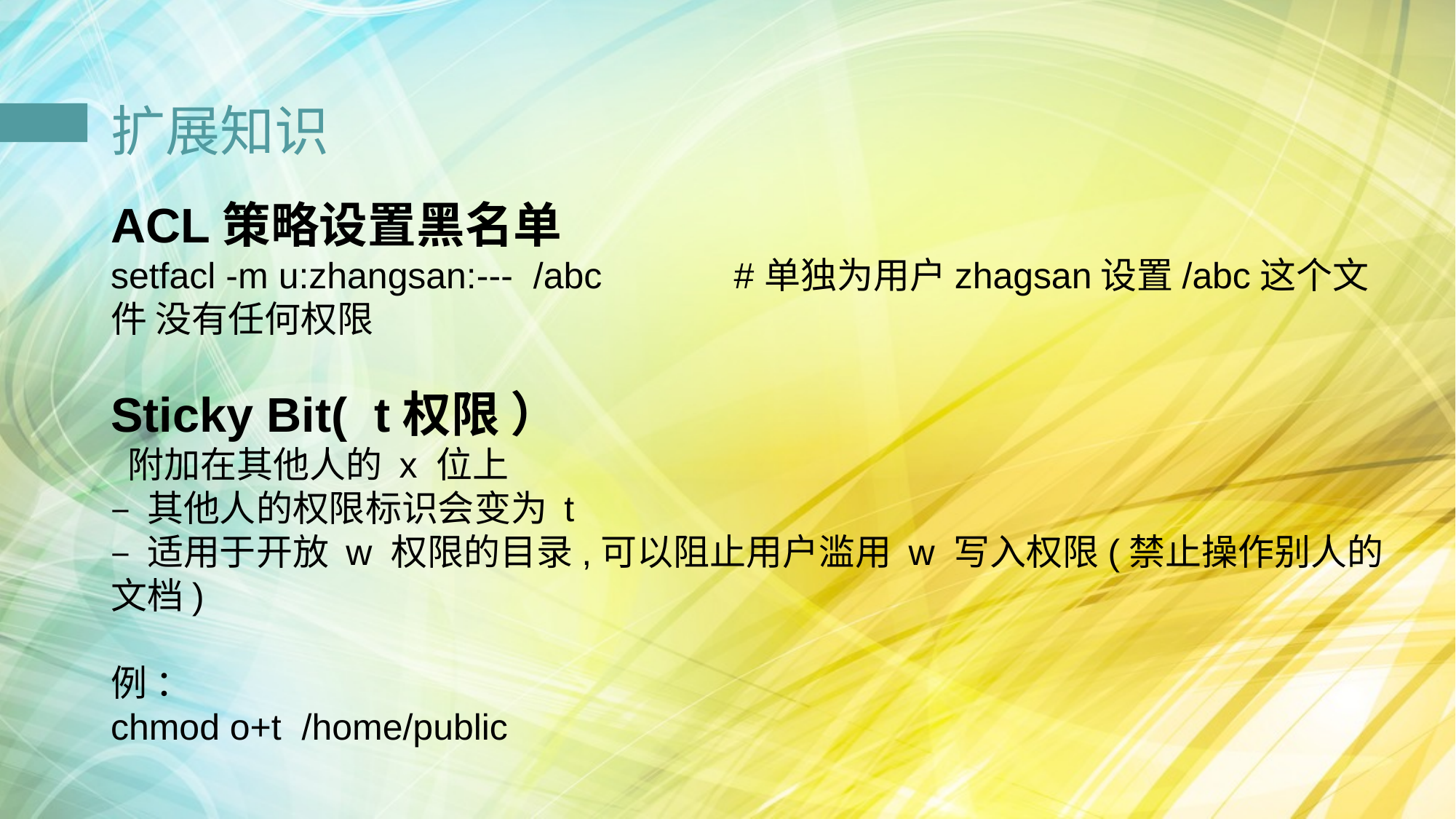

# 扩展知识

ACL策略设置黑名单
setfacl -m u:zhangsan:---  /abc             #单独为用户zhagsan设置/abc这个文件 没有任何权限

Sticky Bit(  t权限 ）
 附加在其他人的 x 位上
– 其他人的权限标识会变为 t
– 适用于开放 w 权限的目录,可以阻止用户滥用 w 写入权限(禁止操作别人的文档)

例 ：
chmod o+t  /home/public